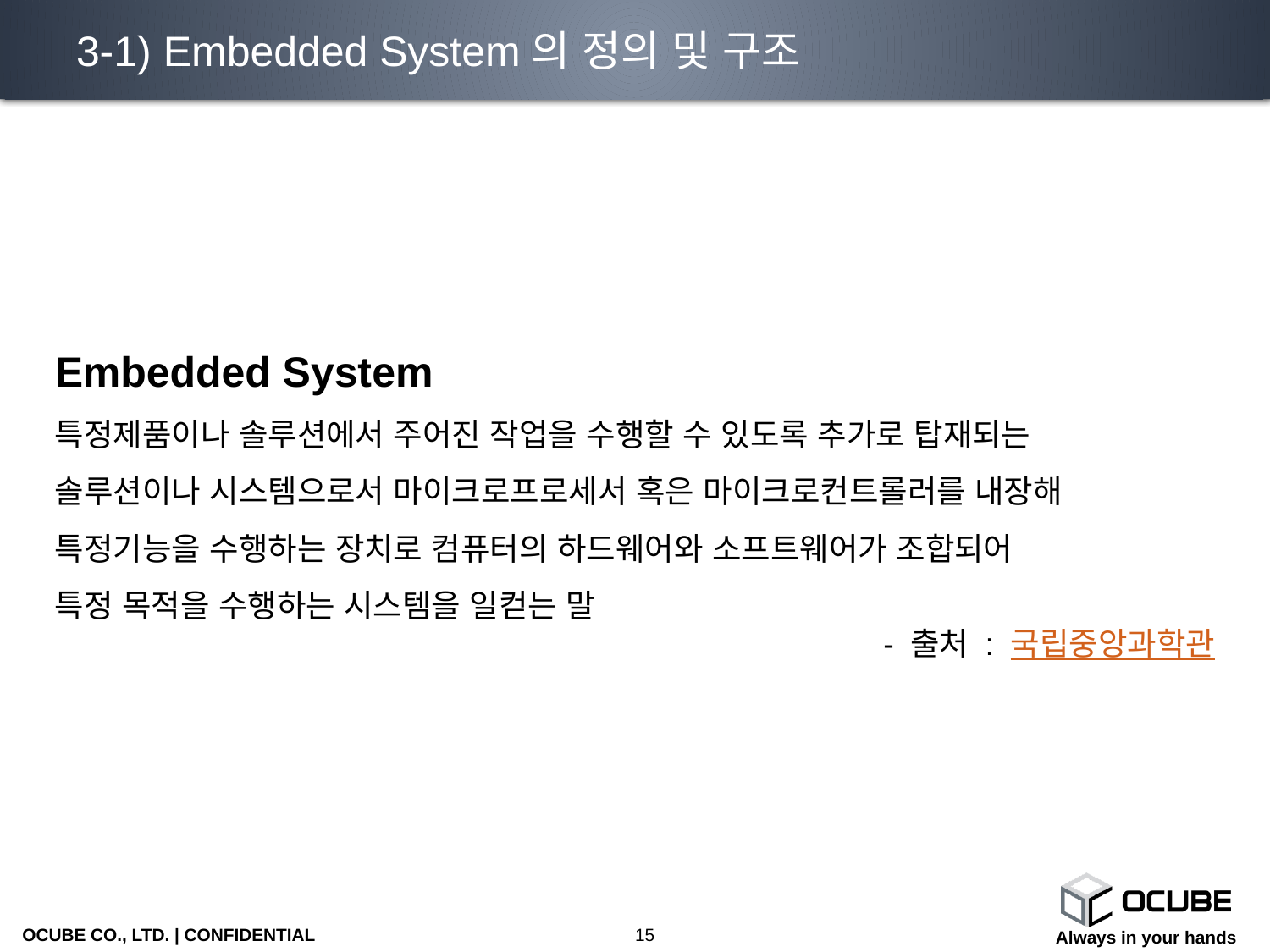

# 3-1) Embedded System의 정의 및 구조
Embedded System
특정제품이나 솔루션에서 주어진 작업을 수행할 수 있도록 추가로 탑재되는
솔루션이나 시스템으로서 마이크로프로세서 혹은 마이크로컨트롤러를 내장해
특정기능을 수행하는 장치로 컴퓨터의 하드웨어와 소프트웨어가 조합되어
특정 목적을 수행하는 시스템을 일컫는 말
- 출처 : 국립중앙과학관